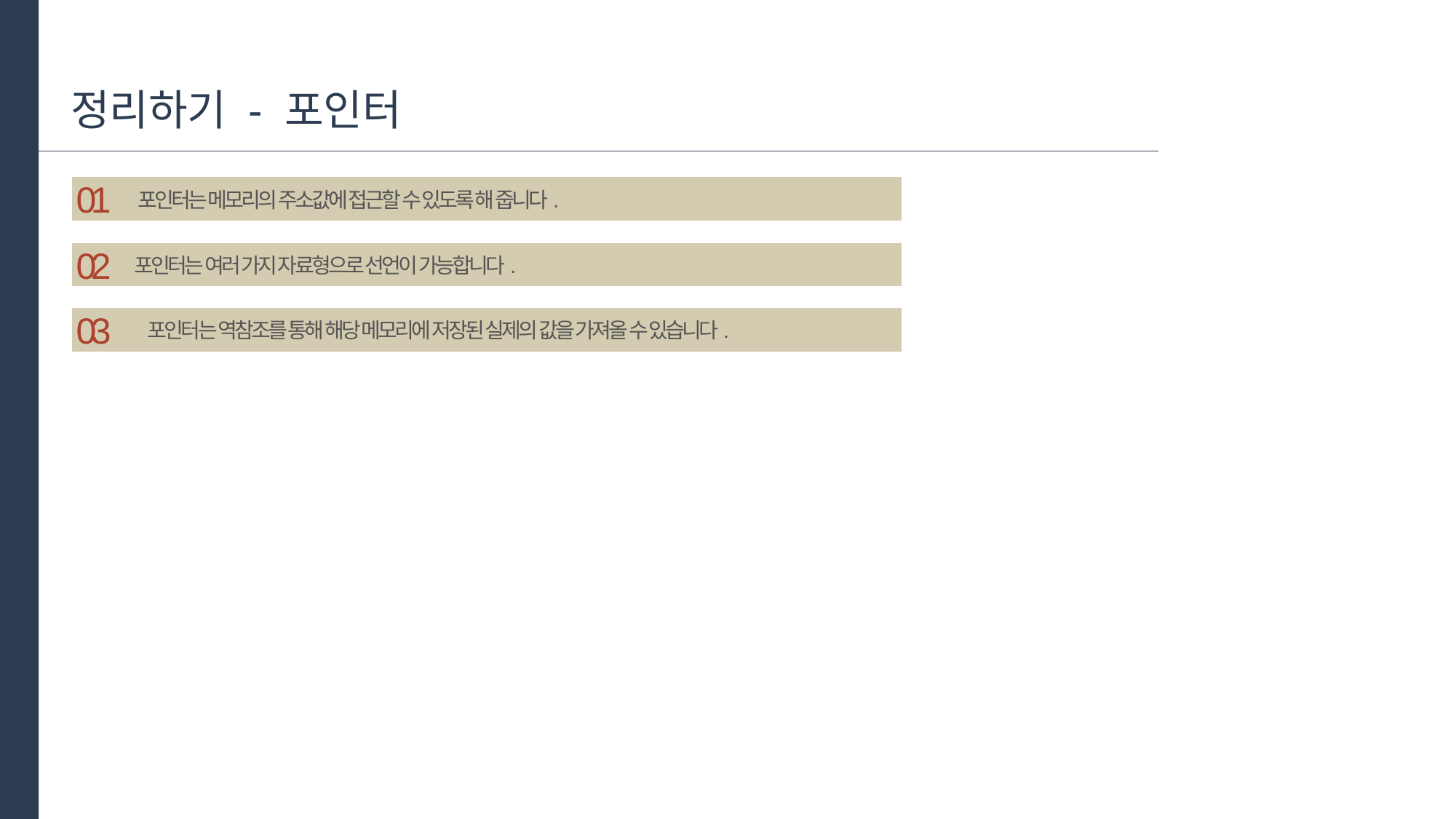

정리하기 - 포인터
01

포인터는 메모리의 주소값에 접근할 수 있도록 해 줍니다.
02

포인터는 여러 가지 자료형으로 선언이 가능합니다.
03

포인터는 역참조를 통해 해당 메모리에 저장된 실제의 값을 가져올 수 있습니다.